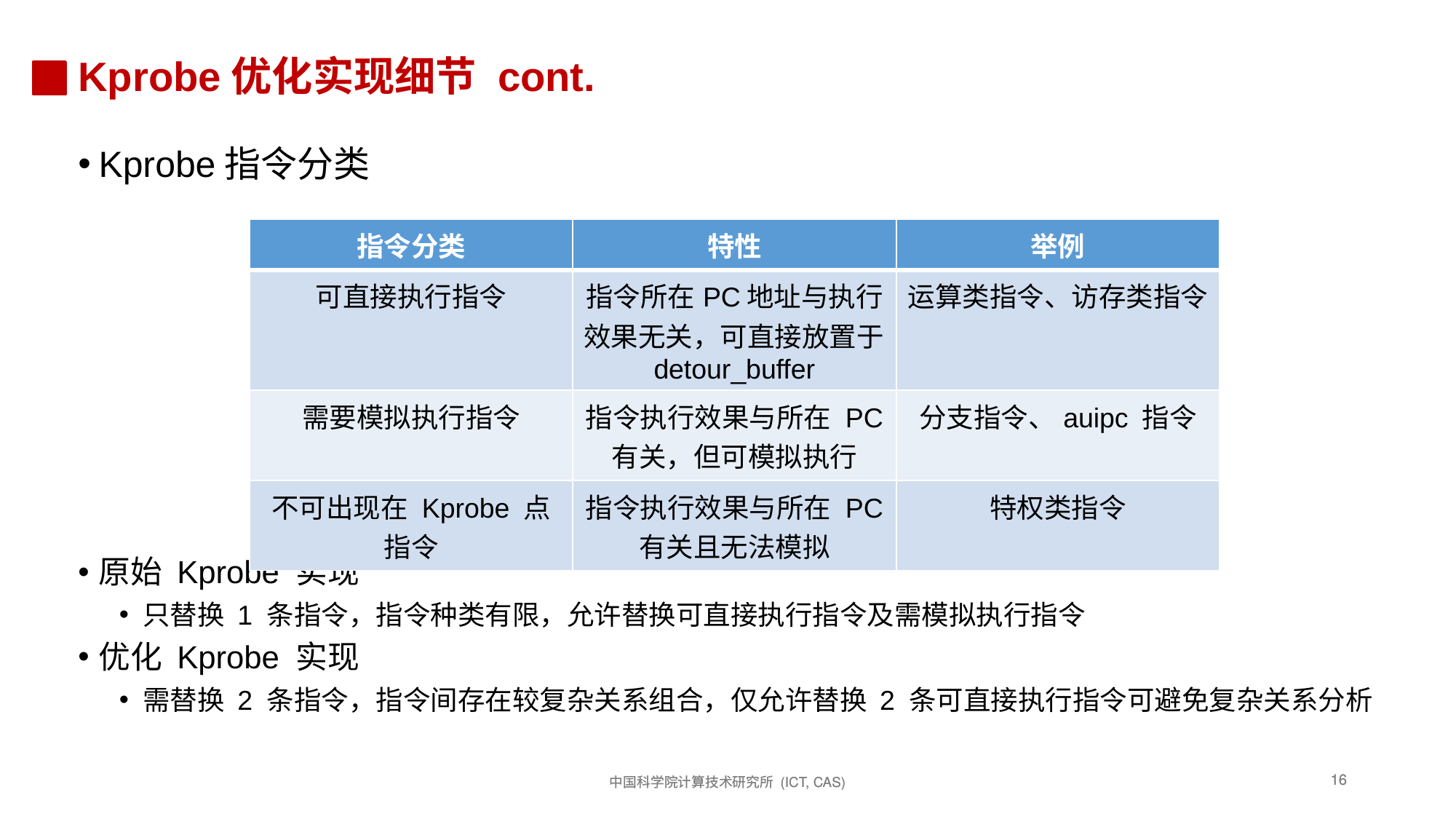

# Kprobe优化实现细节 cont.
Kprobe指令分类

原始 Kprobe 实现
只替换 1 条指令，指令种类有限，允许替换可直接执行指令及需模拟执行指令
优化 Kprobe 实现
需替换 2 条指令，指令间存在较复杂关系组合，仅允许替换 2 条可直接执行指令可避免复杂关系分析
| 指令分类 | 特性 | 举例 |
| --- | --- | --- |
| 可直接执行指令 | 指令所在PC地址与执行效果无关，可直接放置于detour\_buffer | 运算类指令、访存类指令 |
| 需要模拟执行指令 | 指令执行效果与所在 PC 有关，但可模拟执行 | 分支指令、auipc 指令 |
| 不可出现在 Kprobe 点指令 | 指令执行效果与所在 PC 有关且无法模拟 | 特权类指令 |